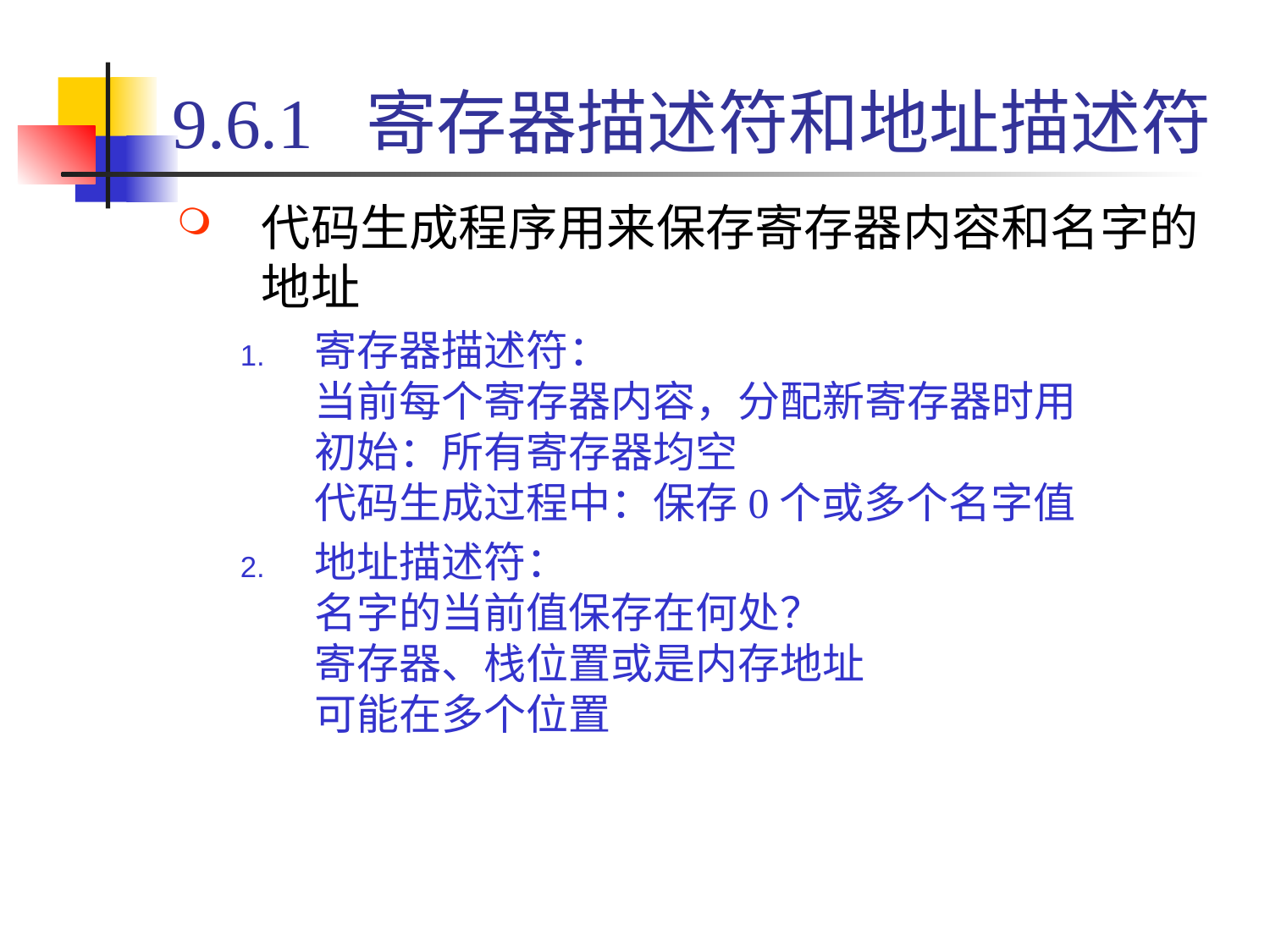

# 9.6.1  寄存器描述符和地址描述符
代码生成程序用来保存寄存器内容和名字的地址
寄存器描述符：
当前每个寄存器内容，分配新寄存器时用
初始：所有寄存器均空
代码生成过程中：保存0个或多个名字值
地址描述符：
名字的当前值保存在何处？
寄存器、栈位置或是内存地址
可能在多个位置